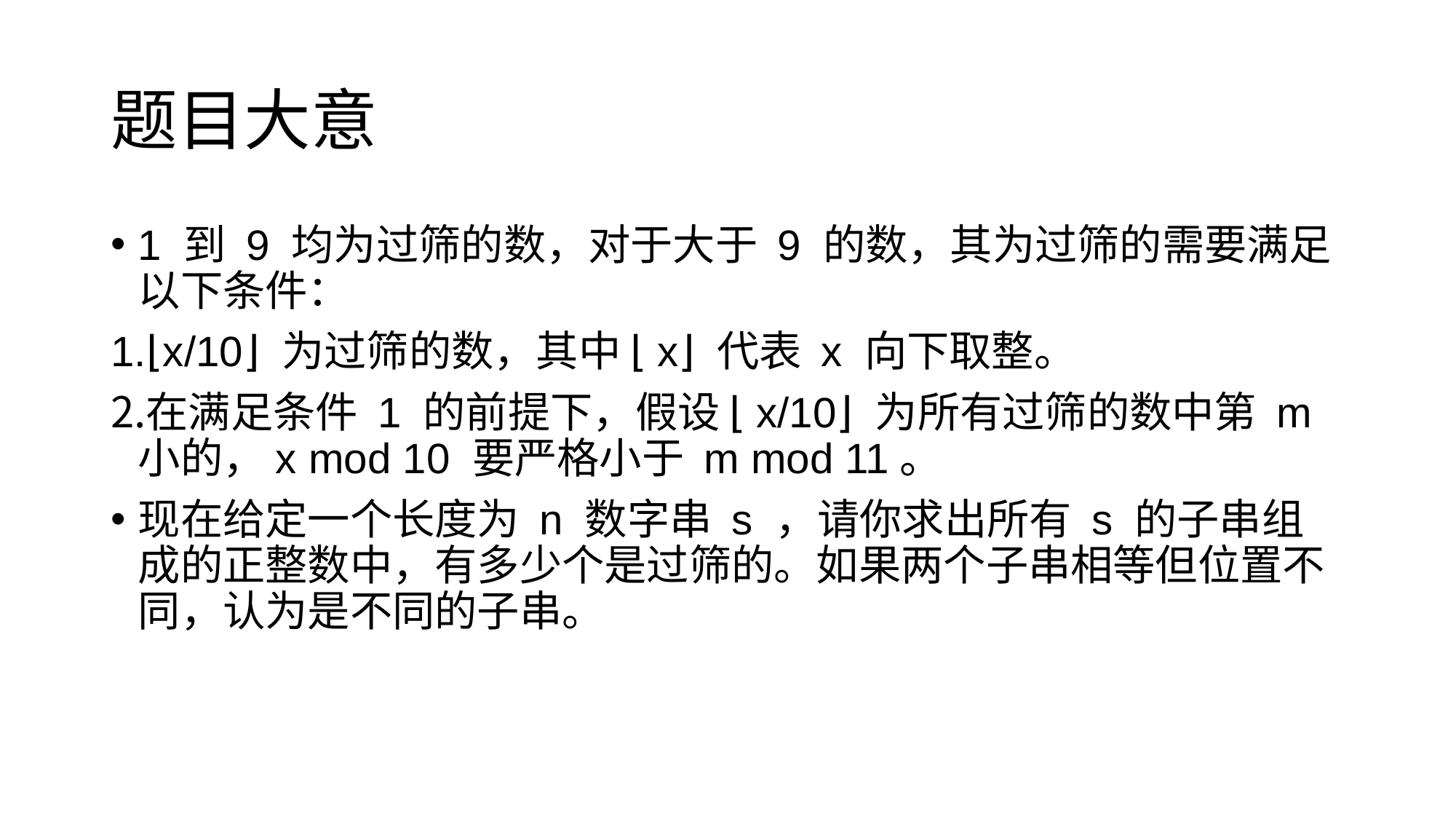

# 题目大意
1 到 9 均为过筛的数，对于大于 9 的数，其为过筛的需要满足以下条件：
⌊x/10⌋ 为过筛的数，其中 ⌊x⌋ 代表 x 向下取整。
在满足条件 1 的前提下，假设 ⌊x/10⌋ 为所有过筛的数中第 m 小的，x mod 10 要严格小于 m mod 11。
现在给定一个长度为 n 数字串 s ，请你求出所有 s 的子串组成的正整数中，有多少个是过筛的。如果两个子串相等但位置不同，认为是不同的子串。